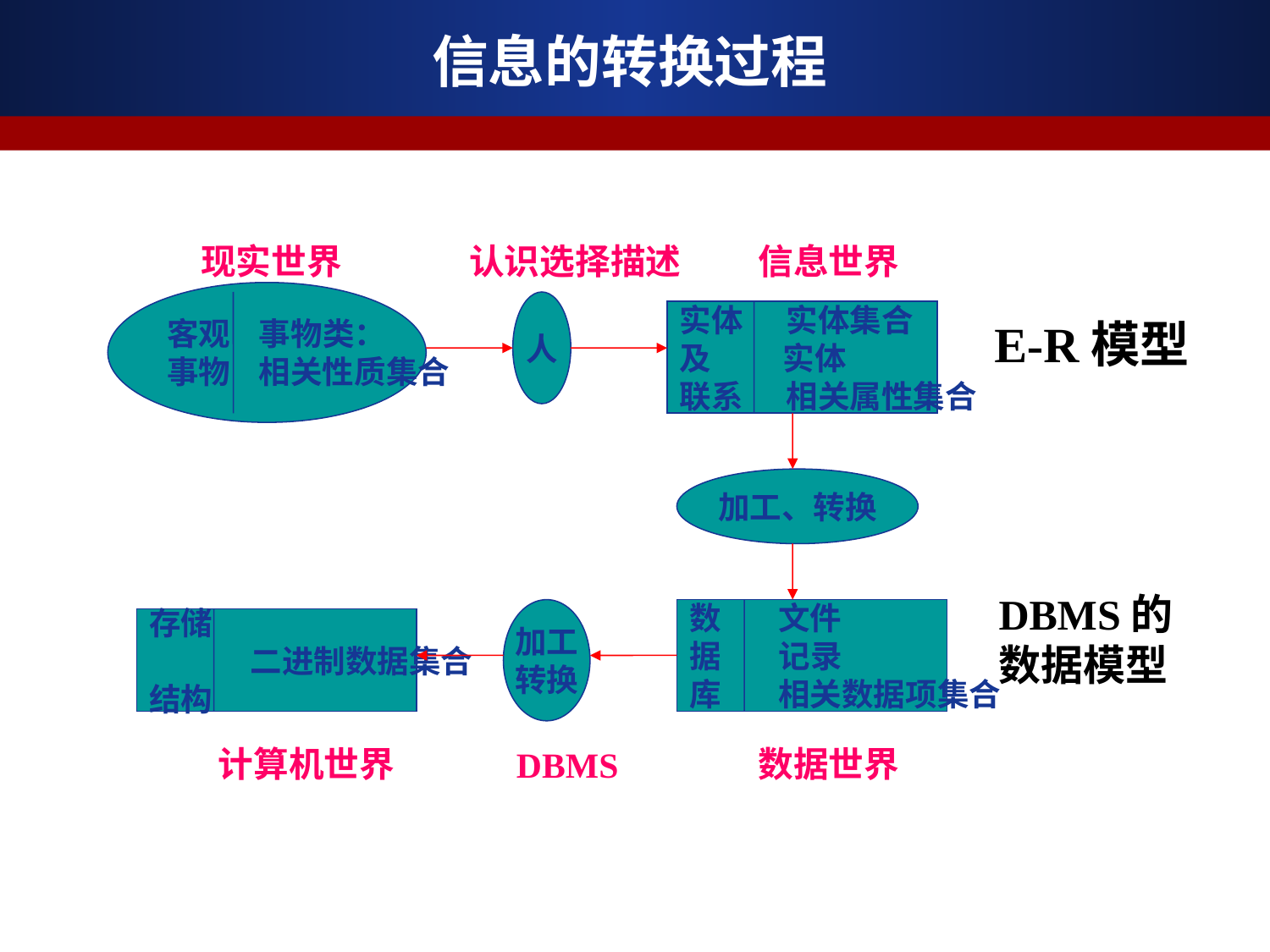

# 信息的转换过程
现实世界
认识选择描述
信息世界
客观    事物类：
事物    相关性质集合

人
实体      实体集合
及          实体
联系      相关属性集合

E-R模型

加工、转换

DBMS的数据模型
加工
转换
数        文件
据        记录
库        相关数据项集合

存储
             二进制数据集合
结构

计算机世界
数据世界
DBMS